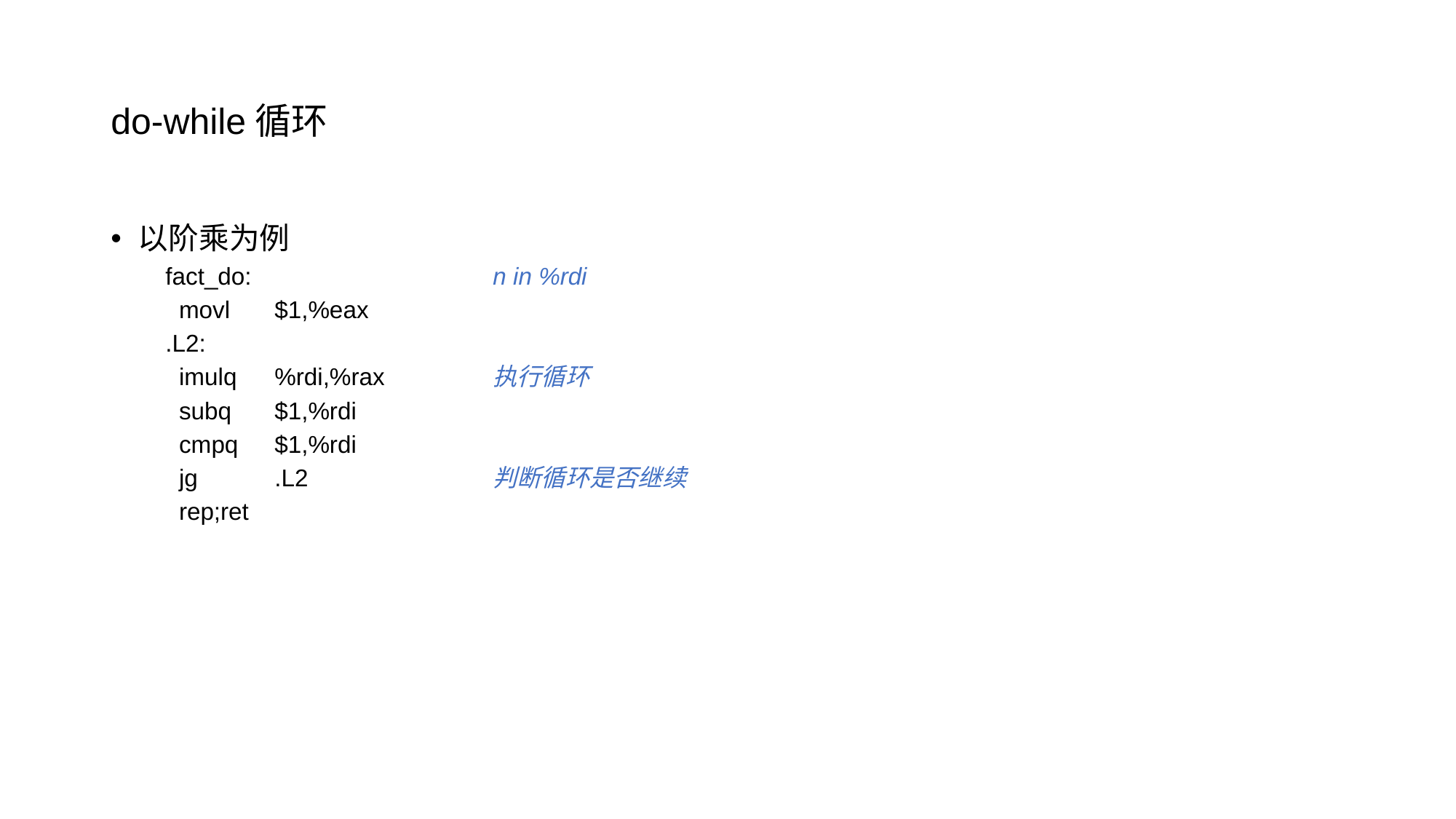

# do-while循环
以阶乘为例
fact_do:			n in %rdi
  movl  	$1,%eax
.L2:
  imulq 	%rdi,%rax	执行循环
  subq  	$1,%rdi
  cmpq  	$1,%rdi
  jg    	.L2		判断循环是否继续
  rep;ret